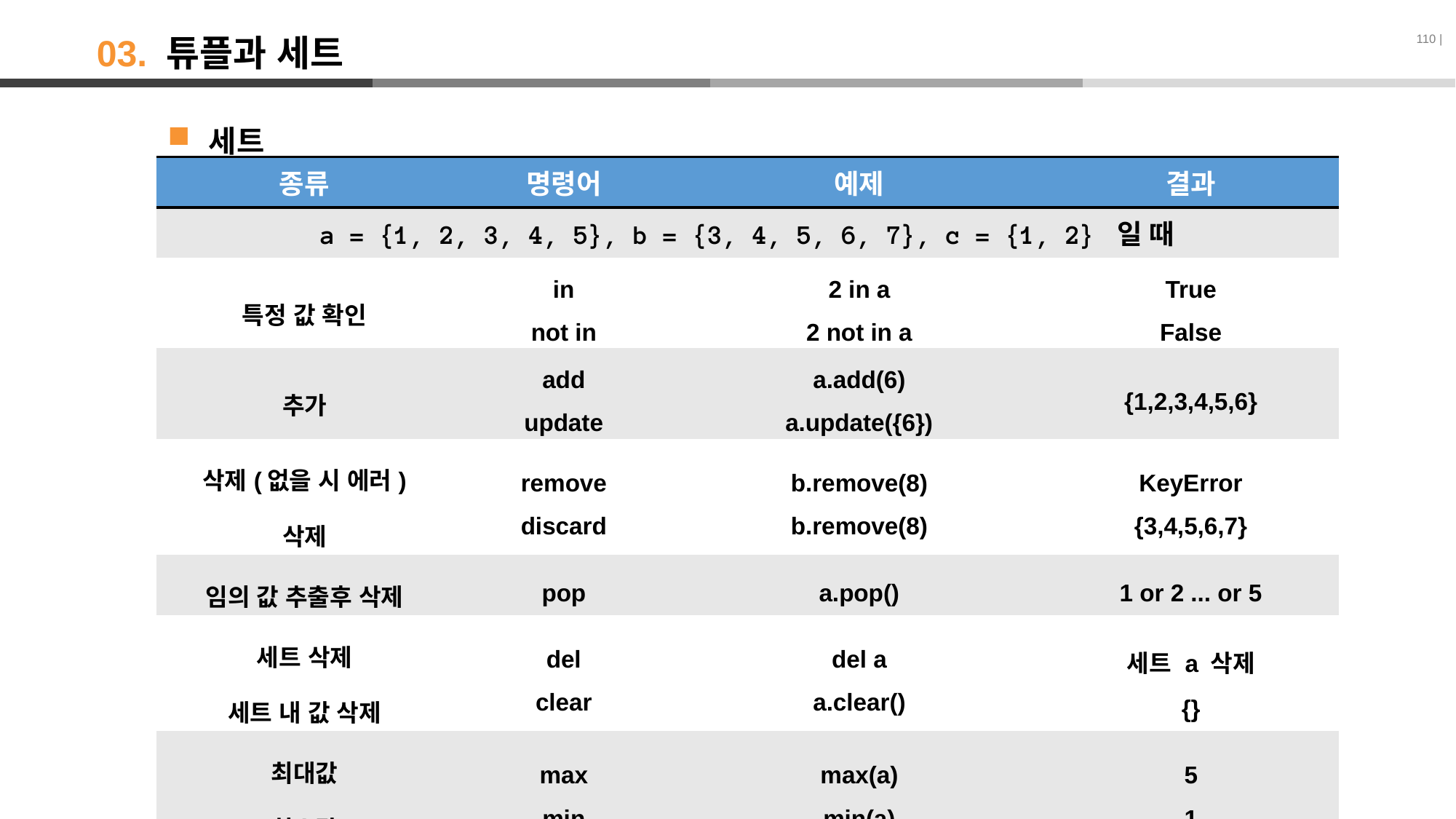

110 |
# 03. 튜플과 세트
세트
| 종류 | 명령어 | 예제 | 결과 |
| --- | --- | --- | --- |
| a = {1, 2, 3, 4, 5}, b = {3, 4, 5, 6, 7}, c = {1, 2} 일 때 |  |  |  |
| 특정 값 확인 | in not in | 2 in a 2 not in a | True False |
| 추가 | add update | a.add(6) a.update({6}) | {1,2,3,4,5,6} |
| 삭제(없을 시 에러) 삭제 | remove discard | b.remove(8) b.remove(8) | KeyError {3,4,5,6,7} |
| 임의 값 추출후 삭제 | pop | a.pop() | 1 or 2 ... or 5 |
| 세트 삭제 세트 내 값 삭제 | del clear | del a a.clear() | 세트 a 삭제 {} |
| 최대값 최소값 | max min | max(a) min(a) | 5 1 |